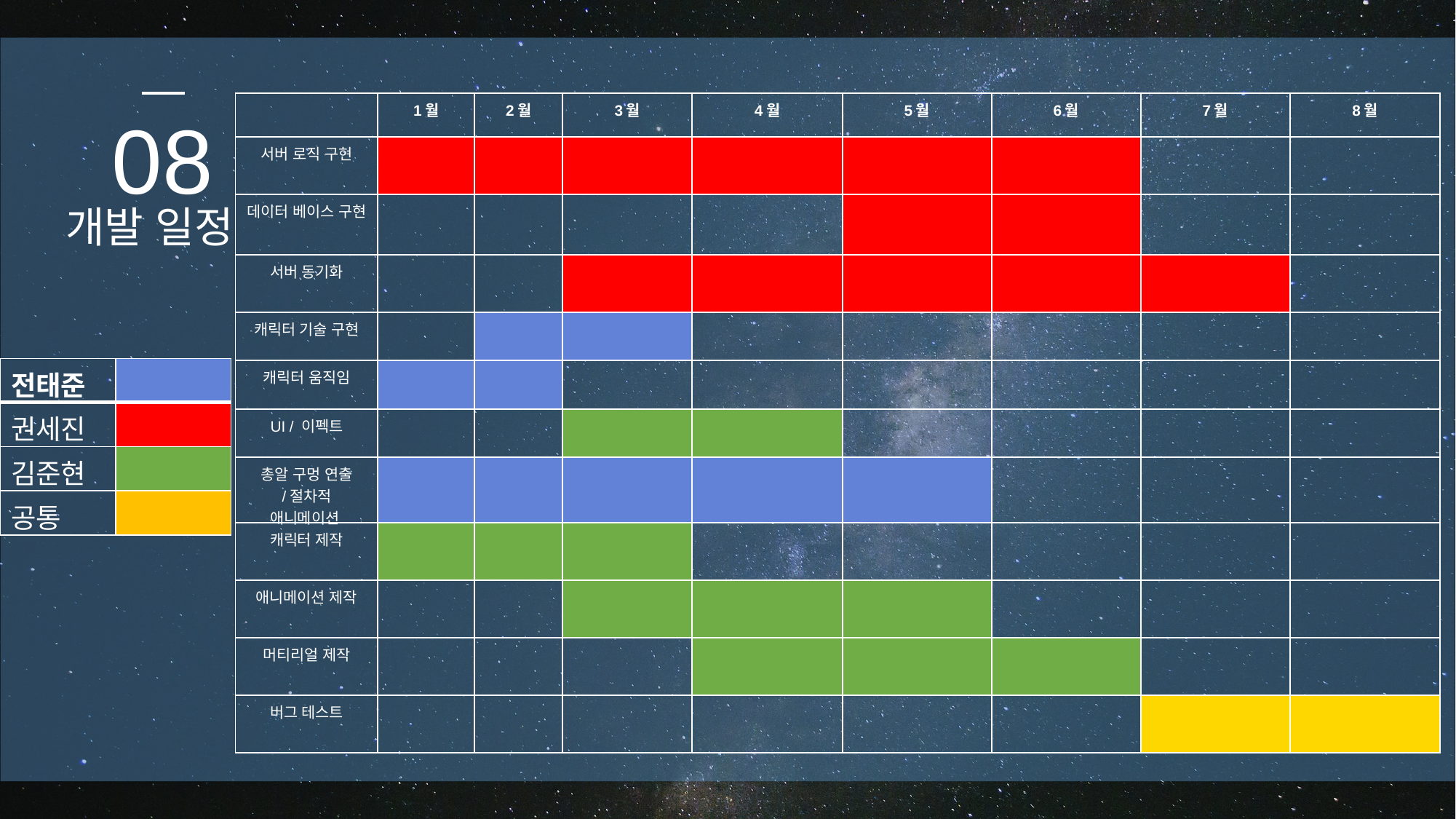

|  | 1월 | 2월 | 3월 | 4월 | 5월 | 6월 | 7월 | 8월 |
| --- | --- | --- | --- | --- | --- | --- | --- | --- |
| 서버 로직 구현 |  |  |  |  |  |  |  |  |
| 데이터 베이스 구현 |  |  |  |  |  |  |  |  |
| 서버 동기화 |  |  |  |  |  |  |  |  |
| 캐릭터 기술 구현 |  |  |  |  |  |  |  |  |
| 캐릭터 움직임 |  |  |  |  |  |  |  |  |
| UI / 이펙트 |  |  |  |  |  |  |  |  |
| 총알 구멍 연출 /절차적 애니메이션 |  |  |  |  |  |  |  |  |
| 캐릭터 제작 |  |  |  |  |  |  |  |  |
| 애니메이션 제작 |  |  |  |  |  |  |  |  |
| 머티리얼 제작 |  |  |  |  |  |  |  |  |
| 버그 테스트 |  |  |  |  |  |  |  |  |
08
개발 일정
| 전태준 |  |
| --- | --- |
| 권세진 |  |
| 김준현 |  |
| 공통 |  |